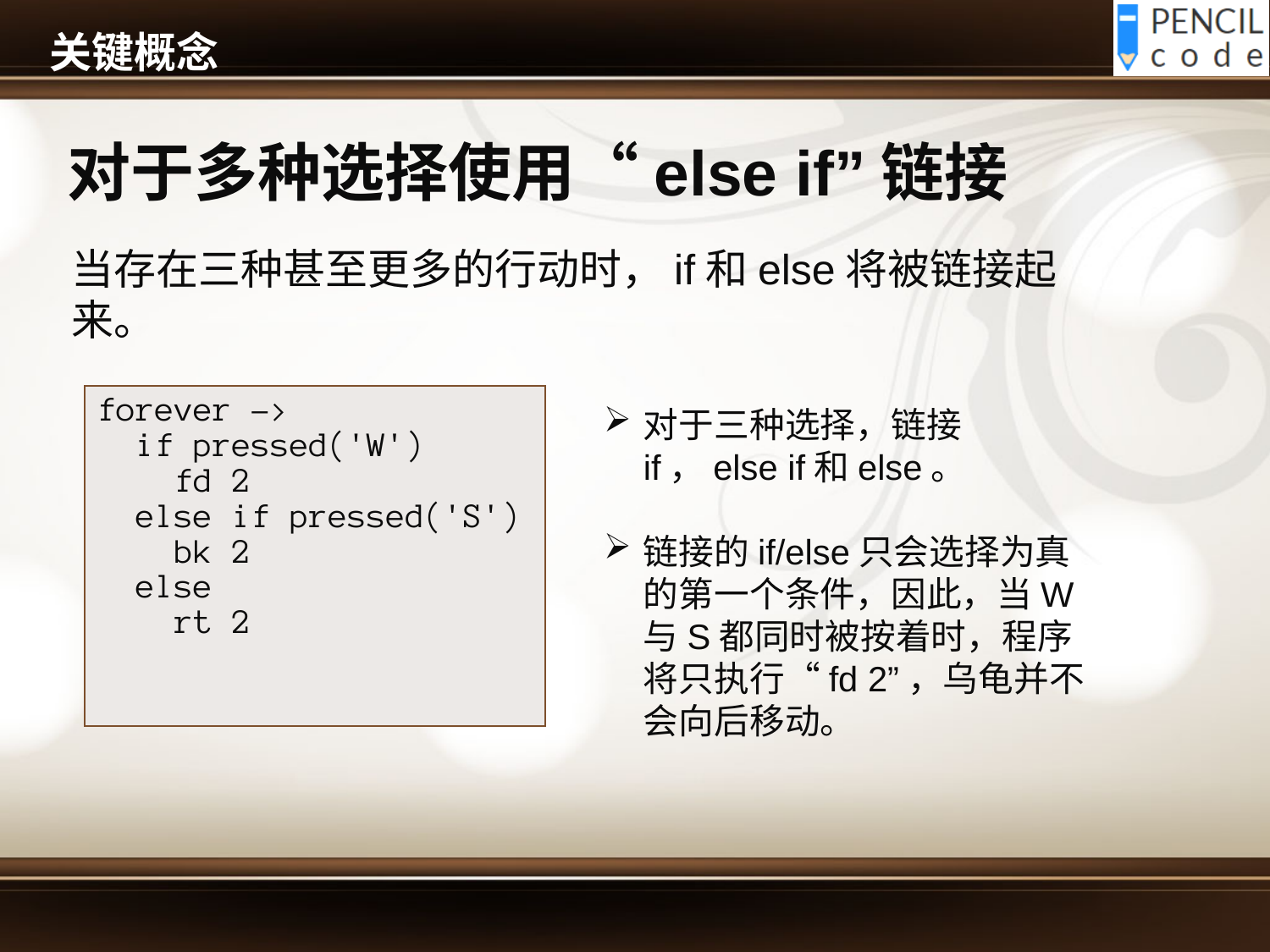

# 关键概念
对于多种选择使用“else if”链接
当存在三种甚至更多的行动时，if和else将被链接起来。
| forever -> if pressed('W') fd 2 else if pressed('S') bk 2 else rt 2 |
| --- |
对于三种选择，链接if，else if和else。

链接的if/else只会选择为真的第一个条件，因此，当W与S都同时被按着时，程序将只执行“fd 2”，乌龟并不会向后移动。